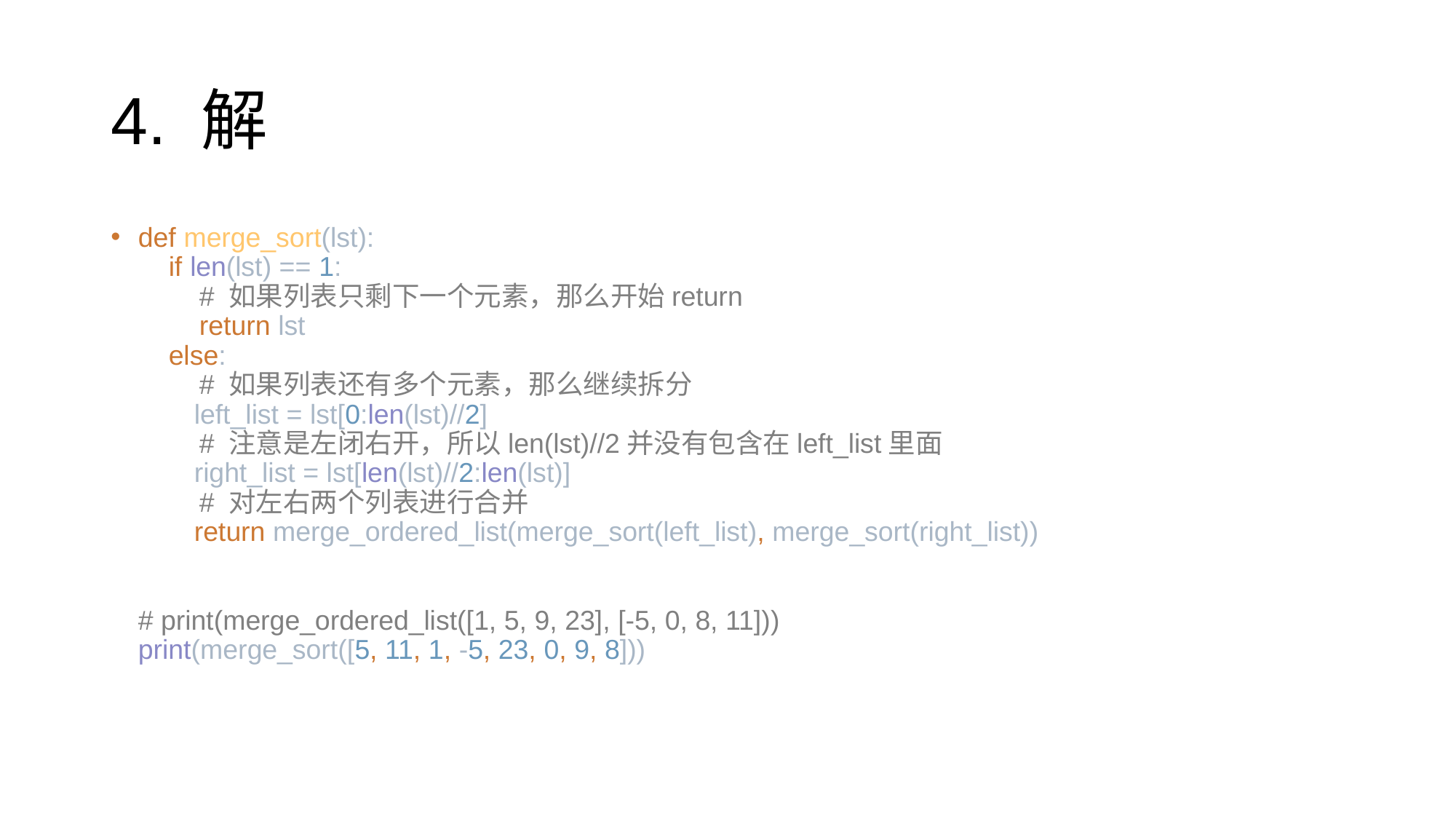

# 4. 解
def merge_sort(lst):
    if len(lst) == 1:
        # 如果列表只剩下一个元素，那么开始return
        return lst
    else:
        # 如果列表还有多个元素，那么继续拆分
        left_list = lst[0:len(lst)//2]
        # 注意是左闭右开，所以len(lst)//2并没有包含在left_list里面
        right_list = lst[len(lst)//2:len(lst)]
        # 对左右两个列表进行合并
        return merge_ordered_list(merge_sort(left_list), merge_sort(right_list))
# print(merge_ordered_list([1, 5, 9, 23], [-5, 0, 8, 11]))
print(merge_sort([5, 11, 1, -5, 23, 0, 9, 8]))